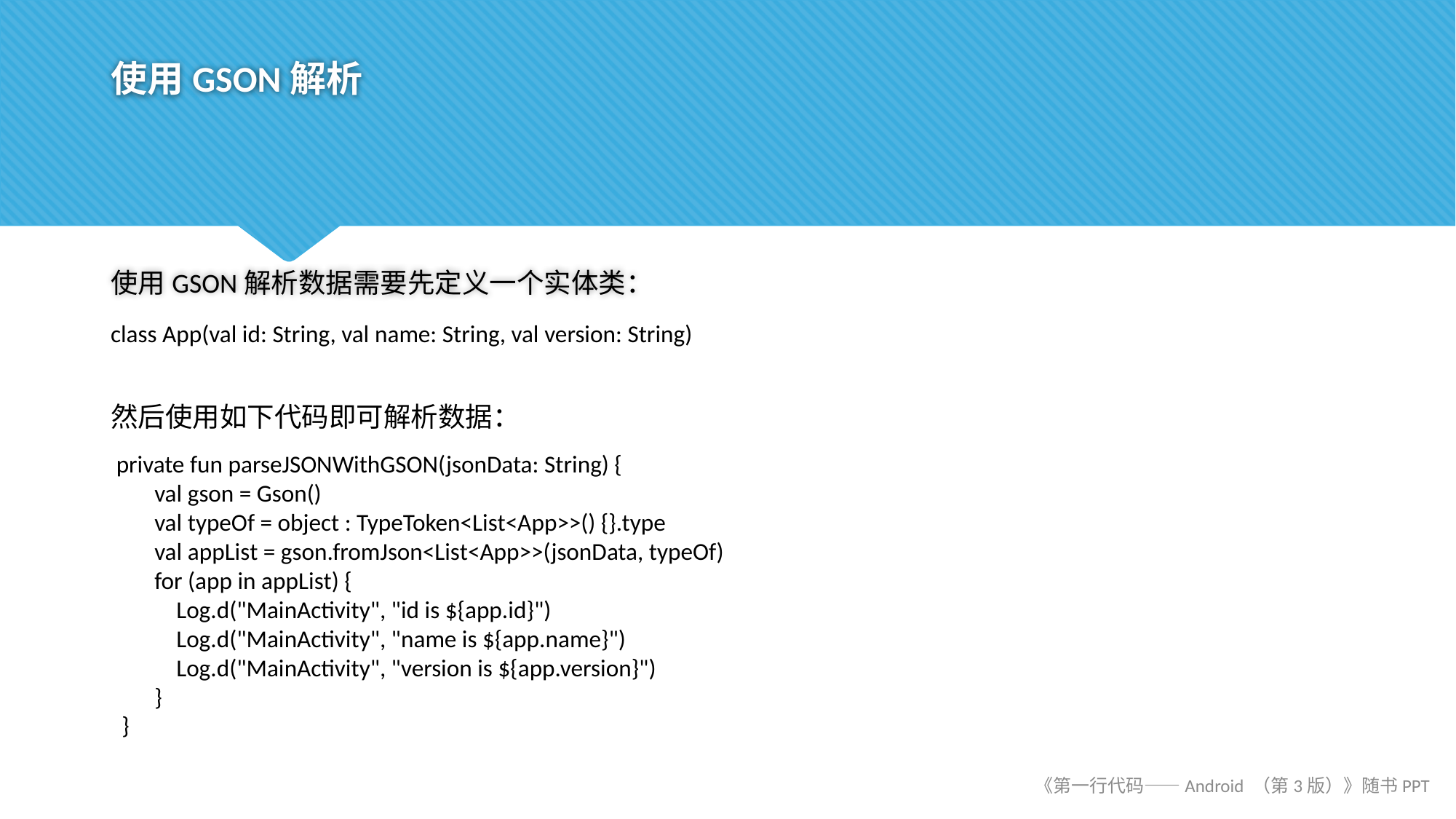

# 使用GSON解析
使用GSON解析数据需要先定义一个实体类：
class App(val id: String, val name: String, val version: String)
然后使用如下代码即可解析数据：
 private fun parseJSONWithGSON(jsonData: String) {
        val gson = Gson()
        val typeOf = object : TypeToken<List<App>>() {}.type
        val appList = gson.fromJson<List<App>>(jsonData, typeOf)
        for (app in appList) {
            Log.d("MainActivity", "id is ${app.id}")
            Log.d("MainActivity", "name is ${app.name}")
            Log.d("MainActivity", "version is ${app.version}")
        }
  }